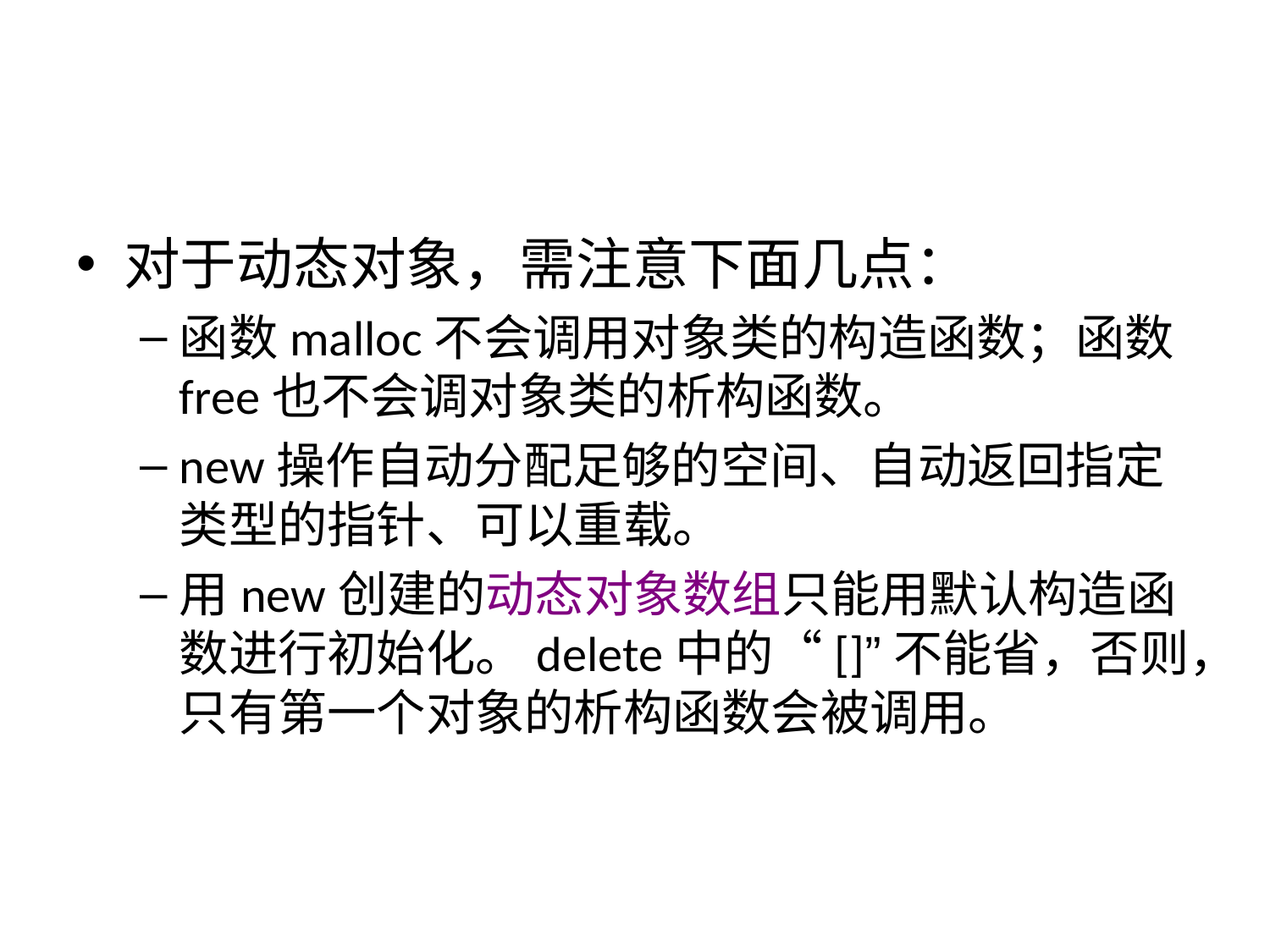

#
对于动态对象，需注意下面几点：
函数malloc不会调用对象类的构造函数；函数free也不会调对象类的析构函数。
new操作自动分配足够的空间、自动返回指定类型的指针、可以重载。
用new创建的动态对象数组只能用默认构造函数进行初始化。delete中的“[]”不能省，否则，只有第一个对象的析构函数会被调用。